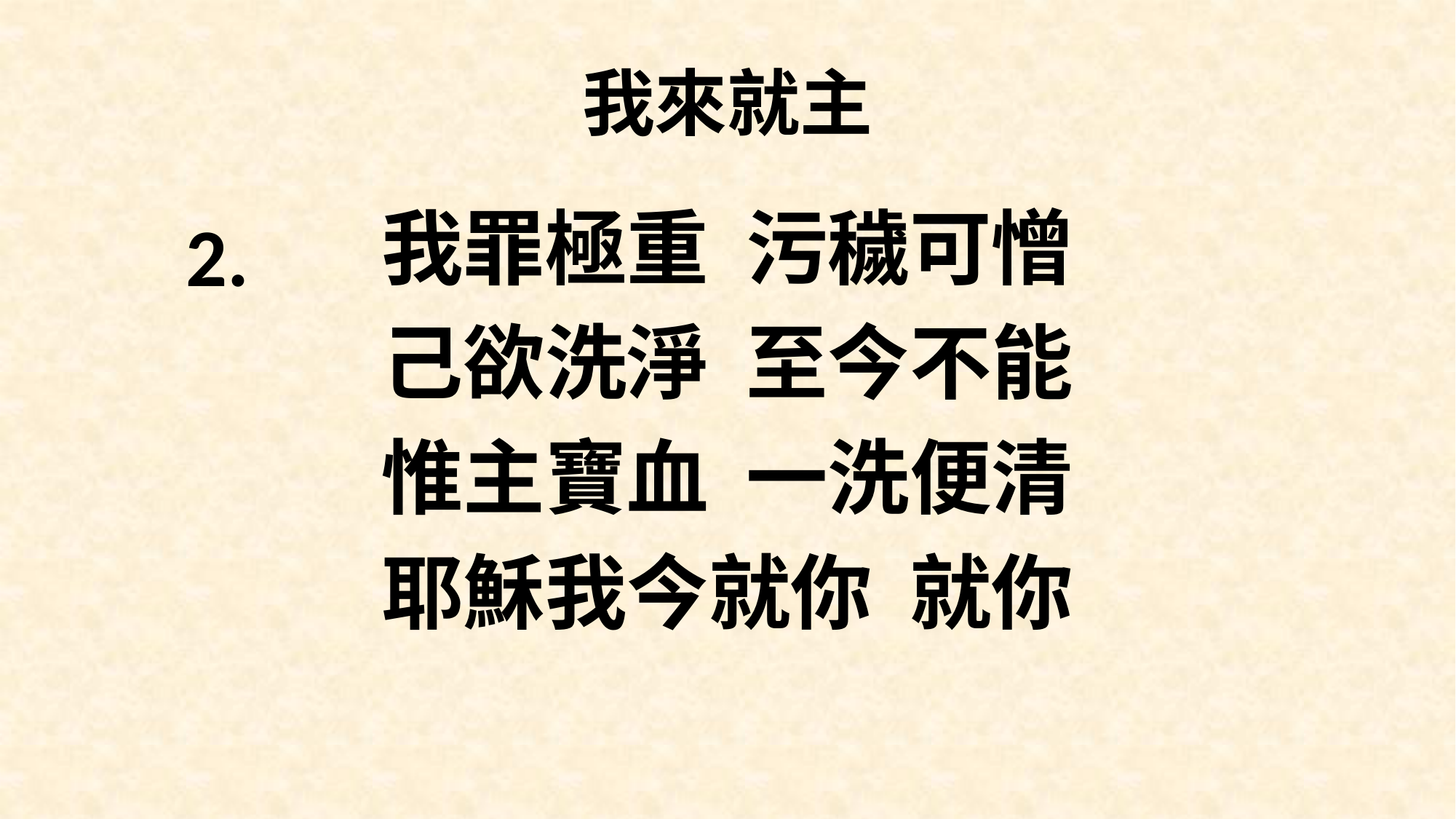

# 我來就主
我罪極重  污穢可憎
己欲洗淨  至今不能
惟主寶血  一洗便清
耶穌我今就你  就你
2.